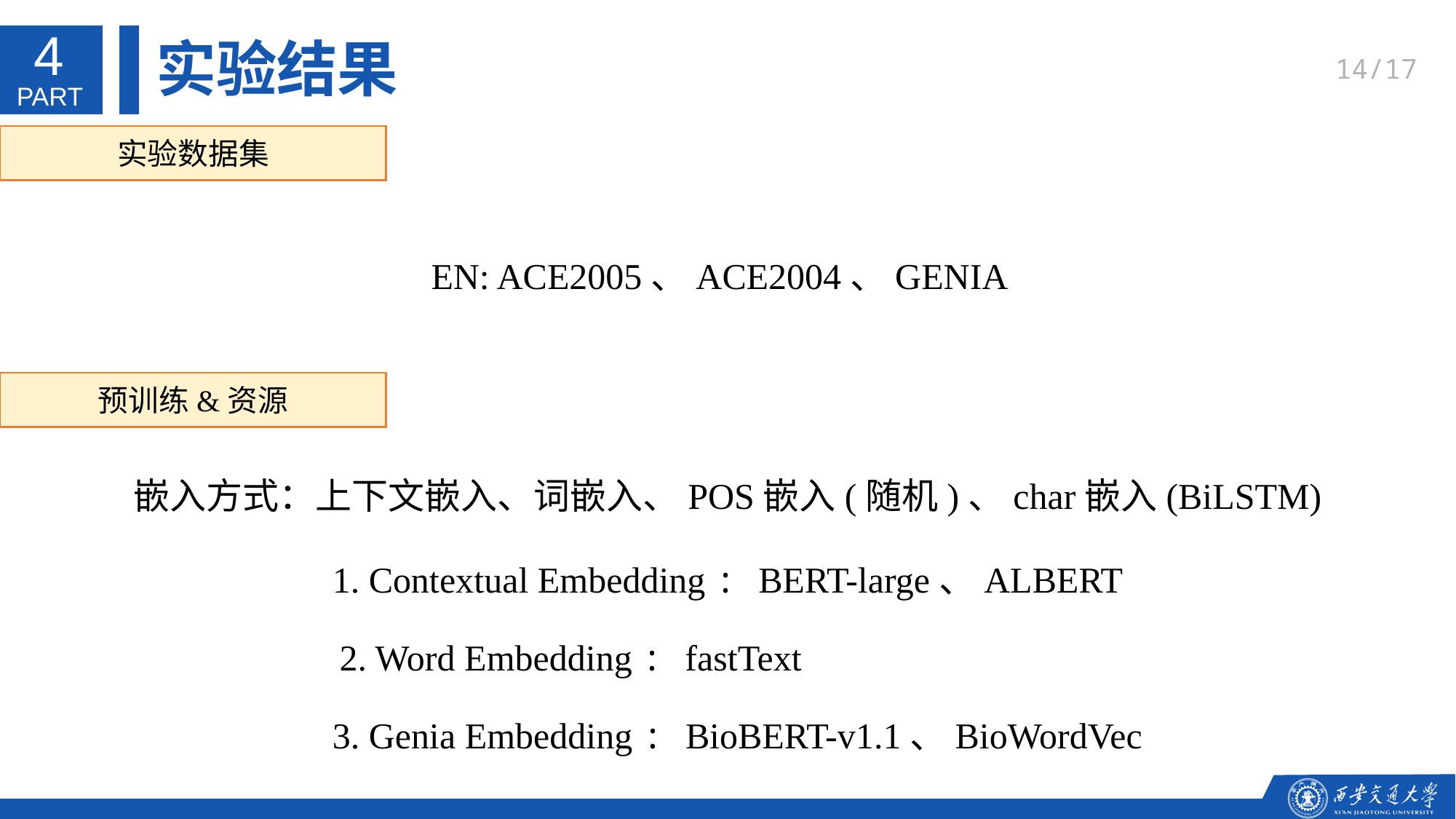

4
实验结果
14/17
实验数据集
EN: ACE2005、ACE2004、GENIA
预训练&资源
嵌入方式：上下文嵌入、词嵌入、POS嵌入(随机)、char嵌入(BiLSTM)
1. Contextual Embedding : BERT-large、ALBERT
2. Word Embedding : fastText
3. Genia Embedding : BioBERT-v1.1、BioWordVec